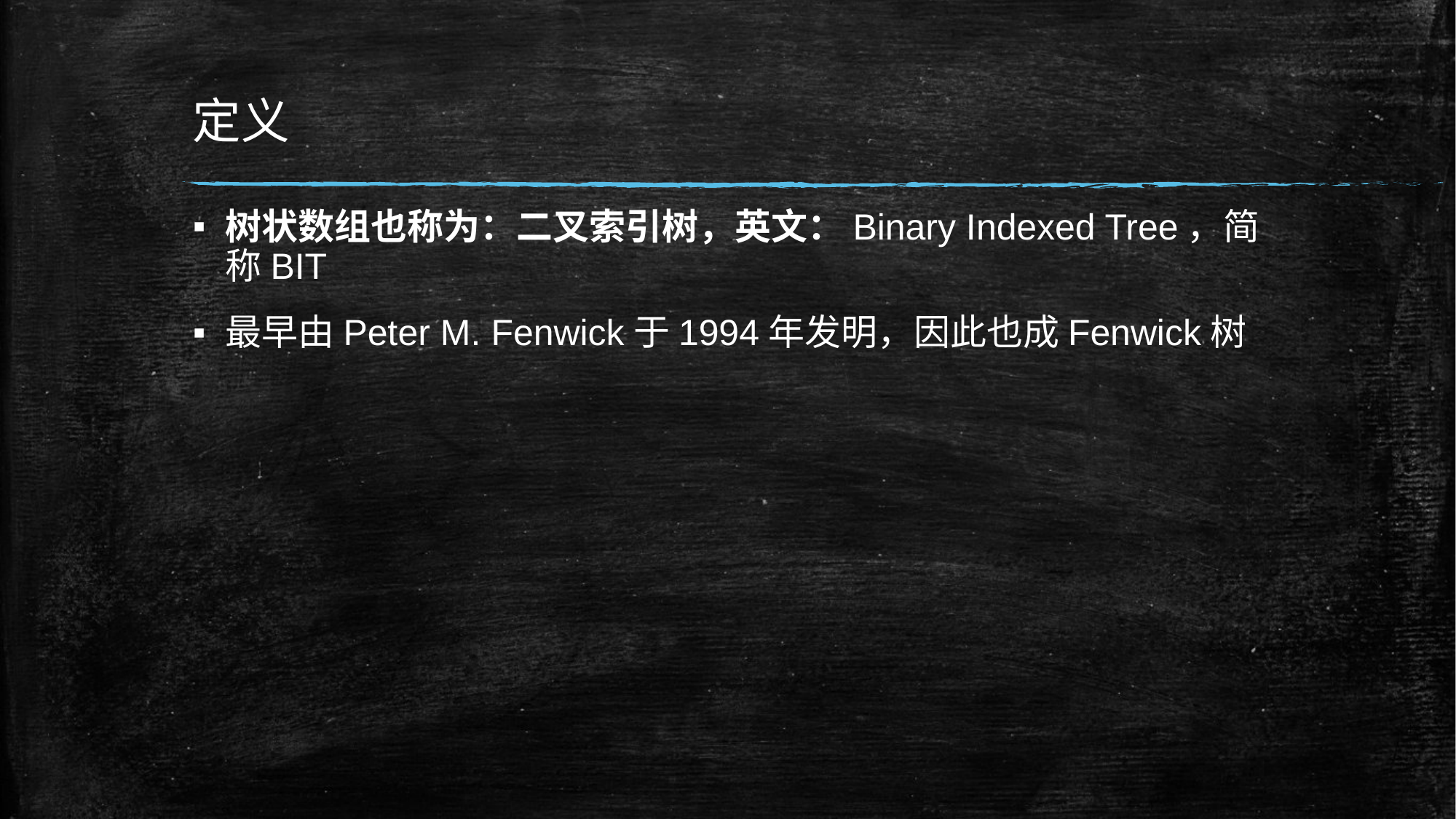

# 定义
树状数组也称为：二叉索引树，英文：Binary Indexed Tree，简称BIT
最早由Peter M. Fenwick于1994年发明，因此也成Fenwick树